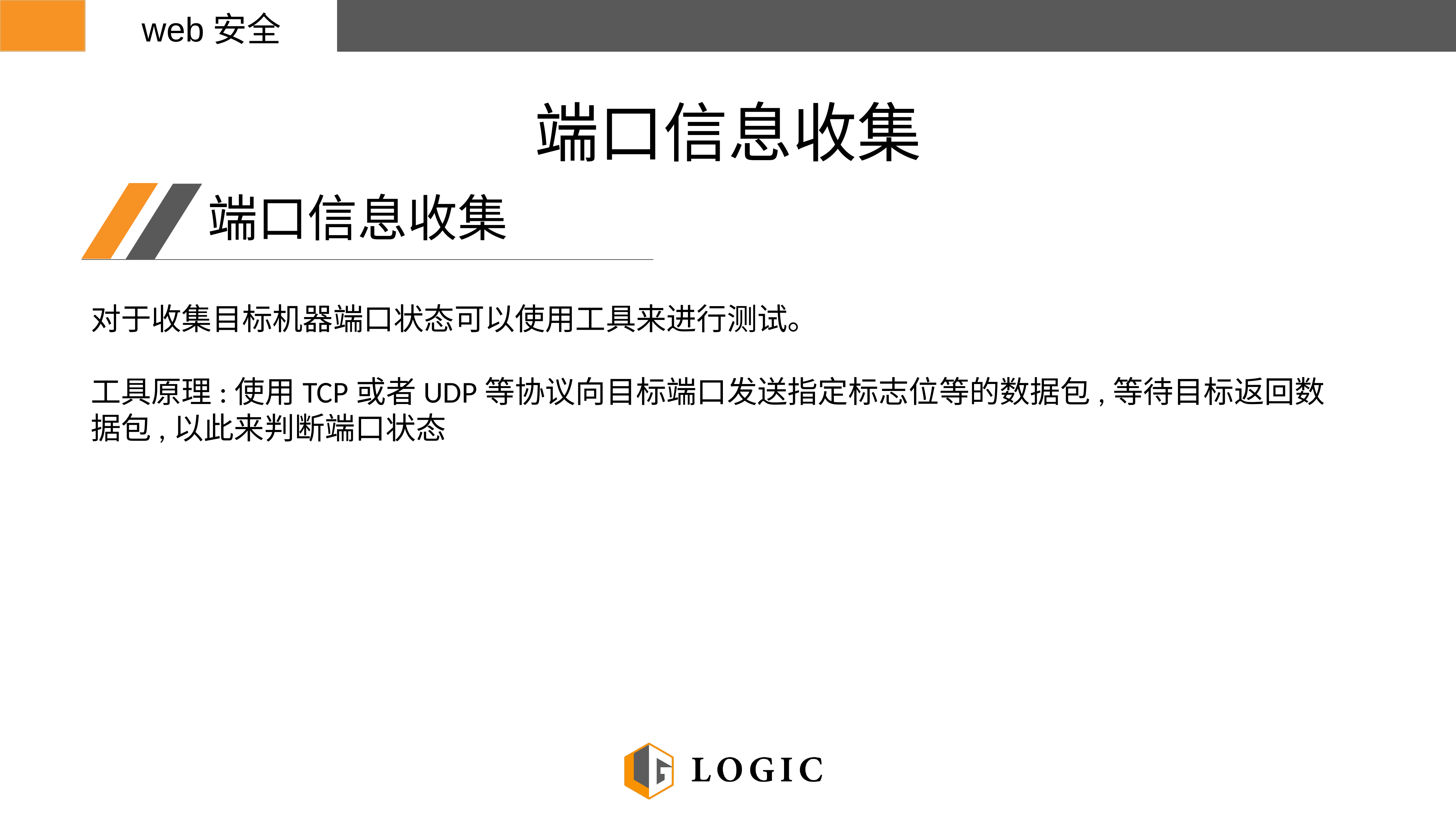

web安全
端口信息收集

端口信息收集
对于收集目标机器端口状态可以使用工具来进行测试。

工具原理:使用TCP或者UDP等协议向目标端口发送指定标志位等的数据包,等待目标返回数据包,以此来判断端口状态